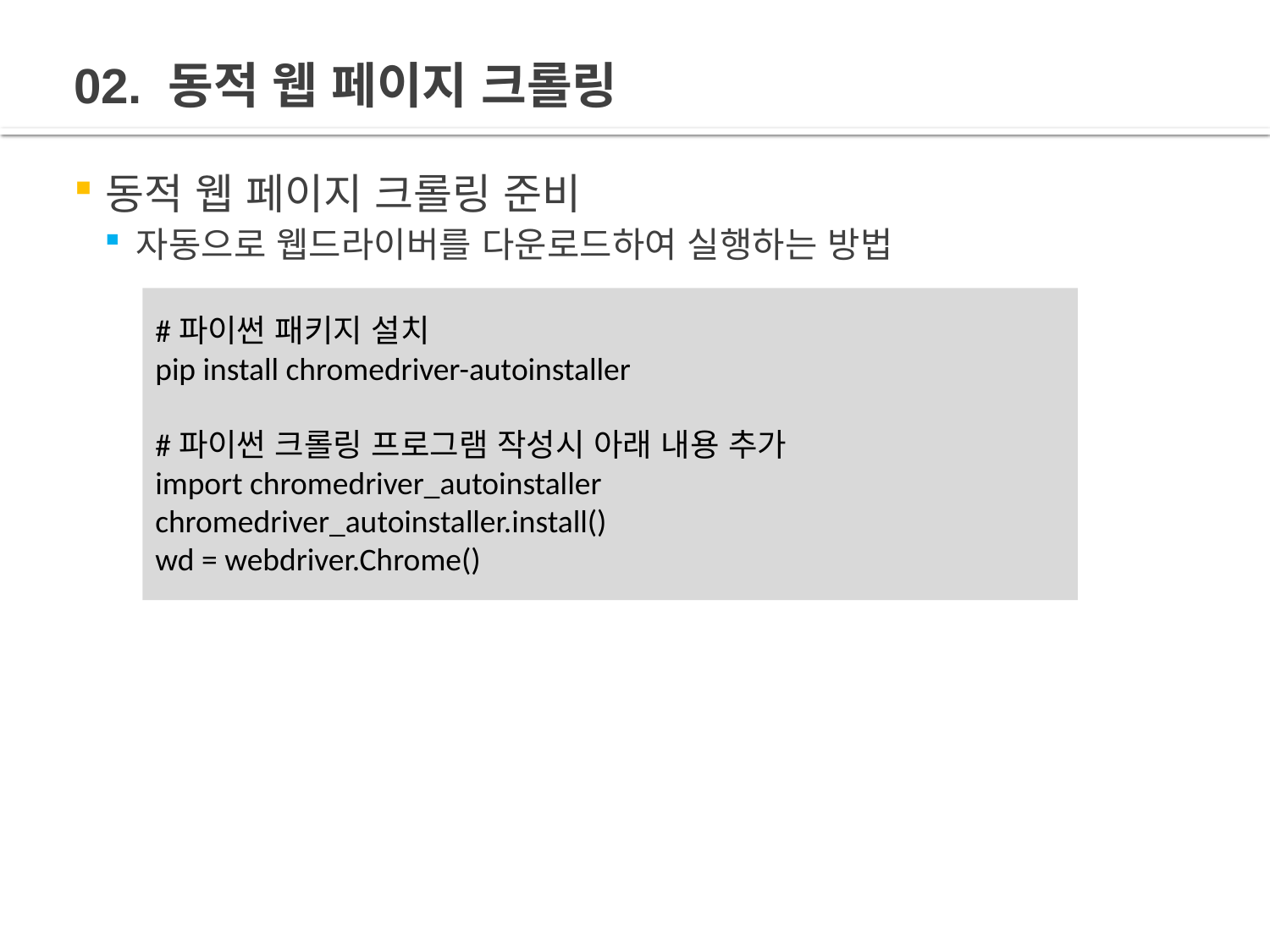

# 02. 동적 웹 페이지 크롤링
동적 웹 페이지 크롤링 준비
자동으로 웹드라이버를 다운로드하여 실행하는 방법
#파이썬 패키지 설치
pip install chromedriver-autoinstaller

#파이썬 크롤링 프로그램 작성시 아래 내용 추가
import chromedriver_autoinstaller
chromedriver_autoinstaller.install()
wd = webdriver.Chrome()